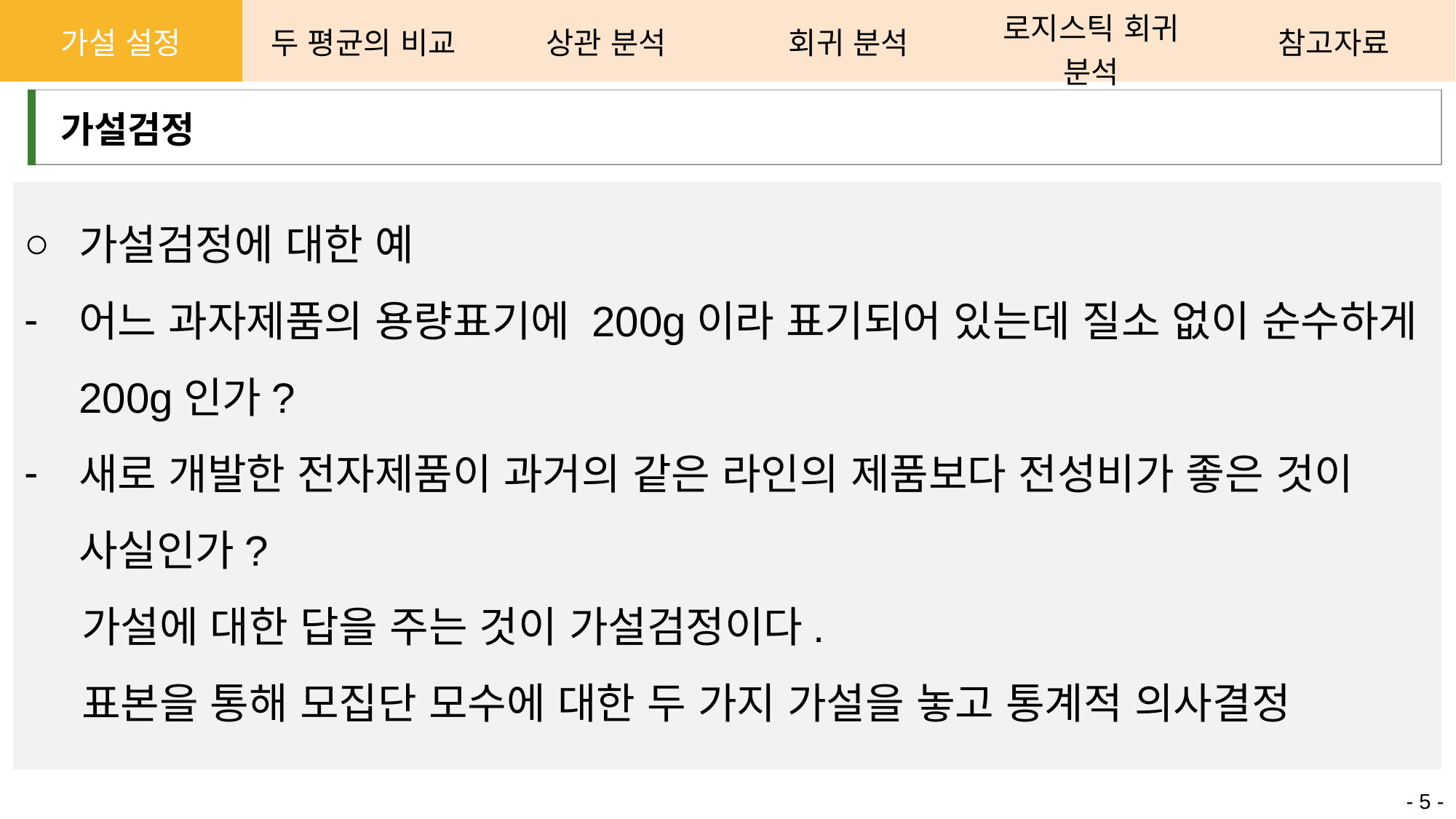

| 가설 설정 | 두 평균의 비교 | 상관 분석 | 회귀 분석 | 로지스틱 회귀 분석 | 참고자료 |
| --- | --- | --- | --- | --- | --- |
| 가설검정 |
| --- |
가설검정에 대한 예
어느 과자제품의 용량표기에 200g이라 표기되어 있는데 질소 없이 순수하게 200g인가?
새로 개발한 전자제품이 과거의 같은 라인의 제품보다 전성비가 좋은 것이 사실인가?
    가설에 대한 답을 주는 것이 가설검정이다.
    표본을 통해 모집단 모수에 대한 두 가지 가설을 놓고 통계적 의사결정

- 5 -